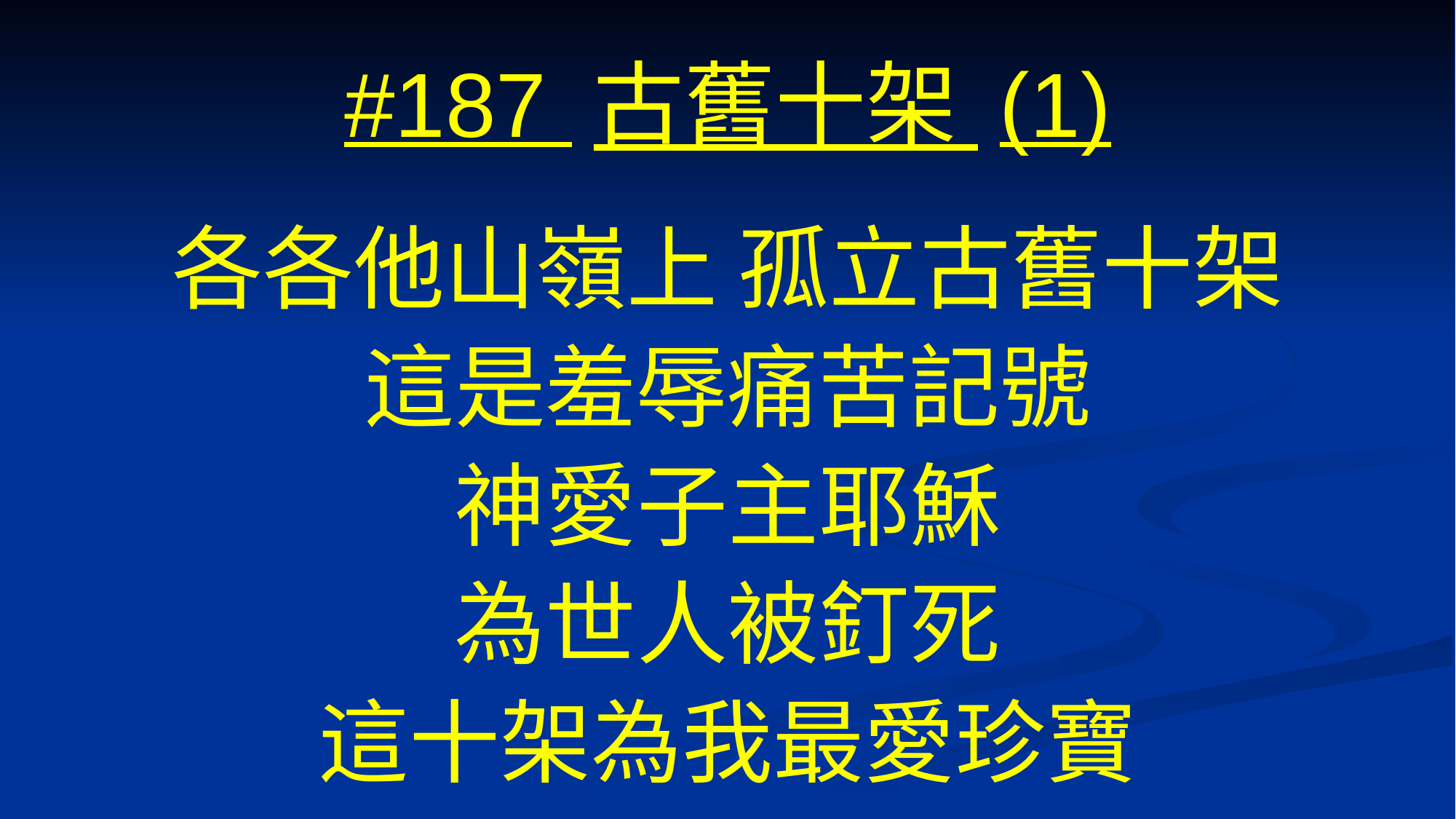

# #187 古舊十架 (1)
各各他山嶺上 孤立古舊十架
這是羞辱痛苦記號
神愛子主耶穌
為世人被釘死
這十架為我最愛珍寶